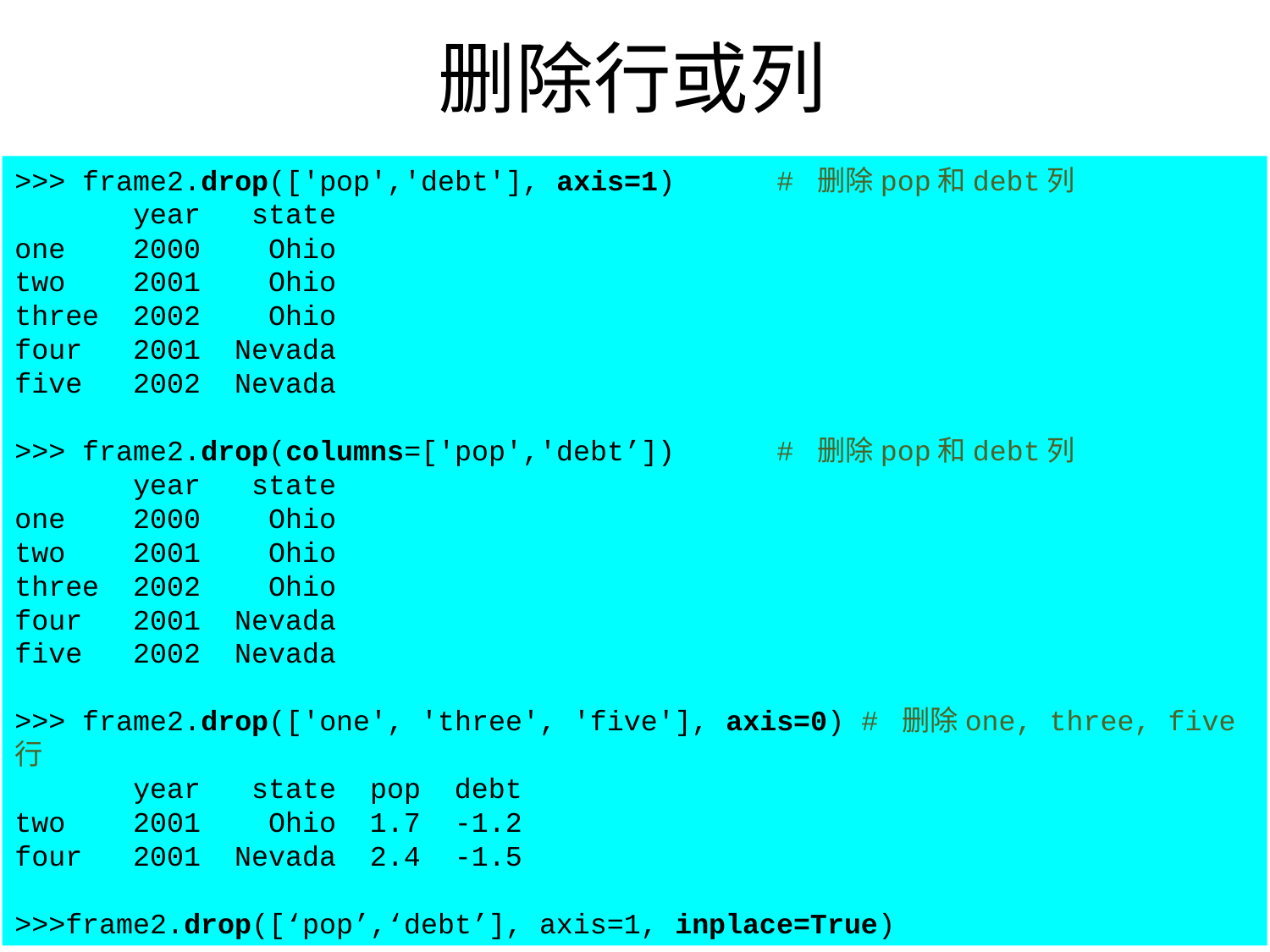

# 删除行或列
>>> frame2.drop(['pop','debt'], axis=1)      # 删除pop和debt列
       year   state
one    2000    Ohio
two    2001    Ohio
three  2002    Ohio
four   2001  Nevada
five   2002  Nevada

>>> frame2.drop(columns=['pop','debt’])      # 删除pop和debt列
       year   state
one    2000    Ohio
two    2001    Ohio
three  2002    Ohio
four   2001  Nevada
five   2002  Nevada

>>> frame2.drop(['one', 'three', 'five'], axis=0) # 删除one, three, five行
       year   state  pop  debt
two    2001    Ohio  1.7  -1.2
four   2001  Nevada  2.4  -1.5

>>>frame2.drop([‘pop’,‘debt’], axis=1, inplace=True)